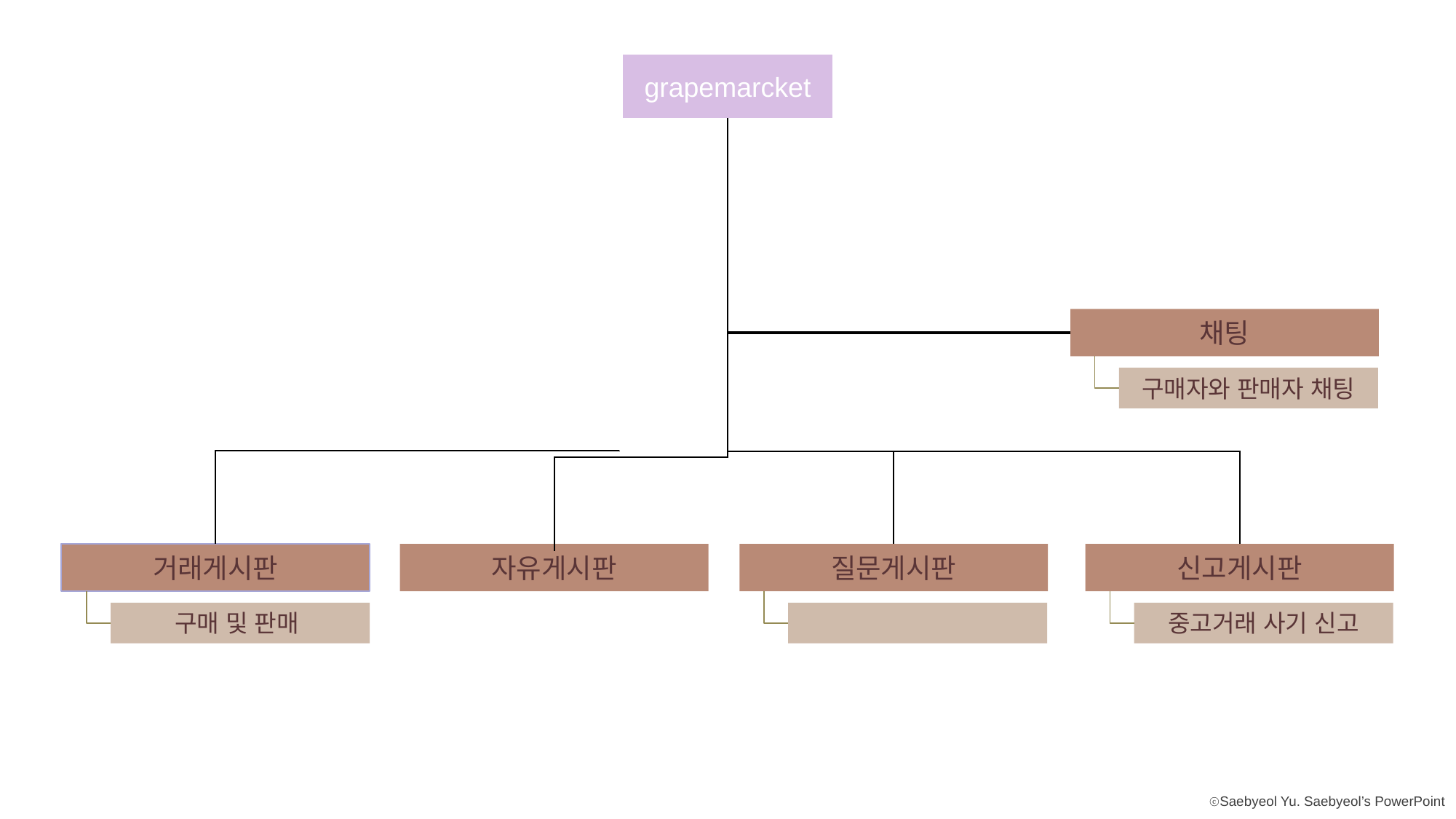

grapemarcket
채팅
구매자와 판매자 채팅
거래게시판
자유게시판
질문게시판
신고게시판

중고거래 사기 신고
구매 및 판매